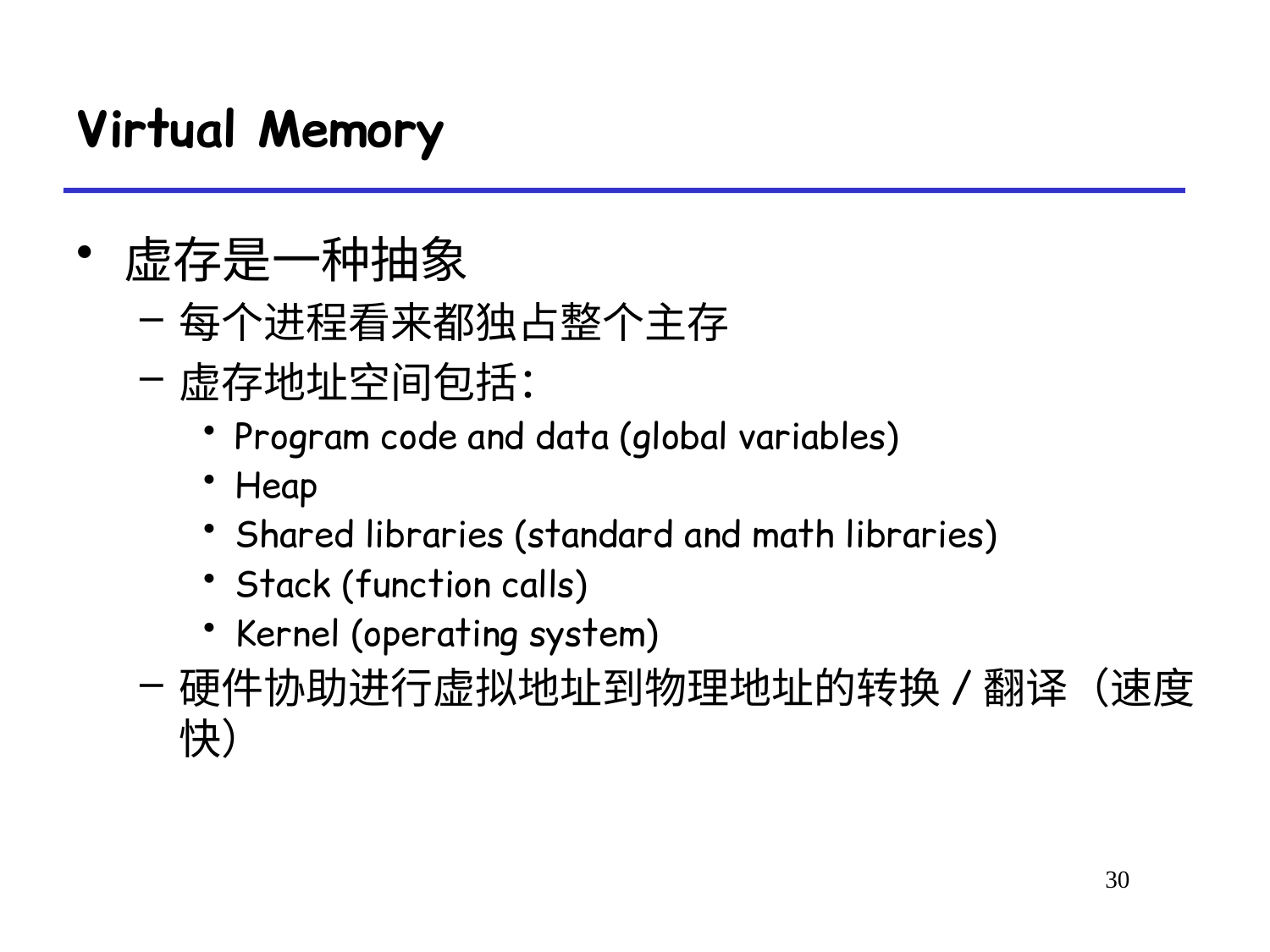

Virtual Memory
虚存是一种抽象
每个进程看来都独占整个主存
虚存地址空间包括：
Program code and data (global variables)
Heap
Shared libraries (standard and math libraries)
Stack (function calls)
Kernel (operating system)
硬件协助进行虚拟地址到物理地址的转换/翻译（速度快）
# 30